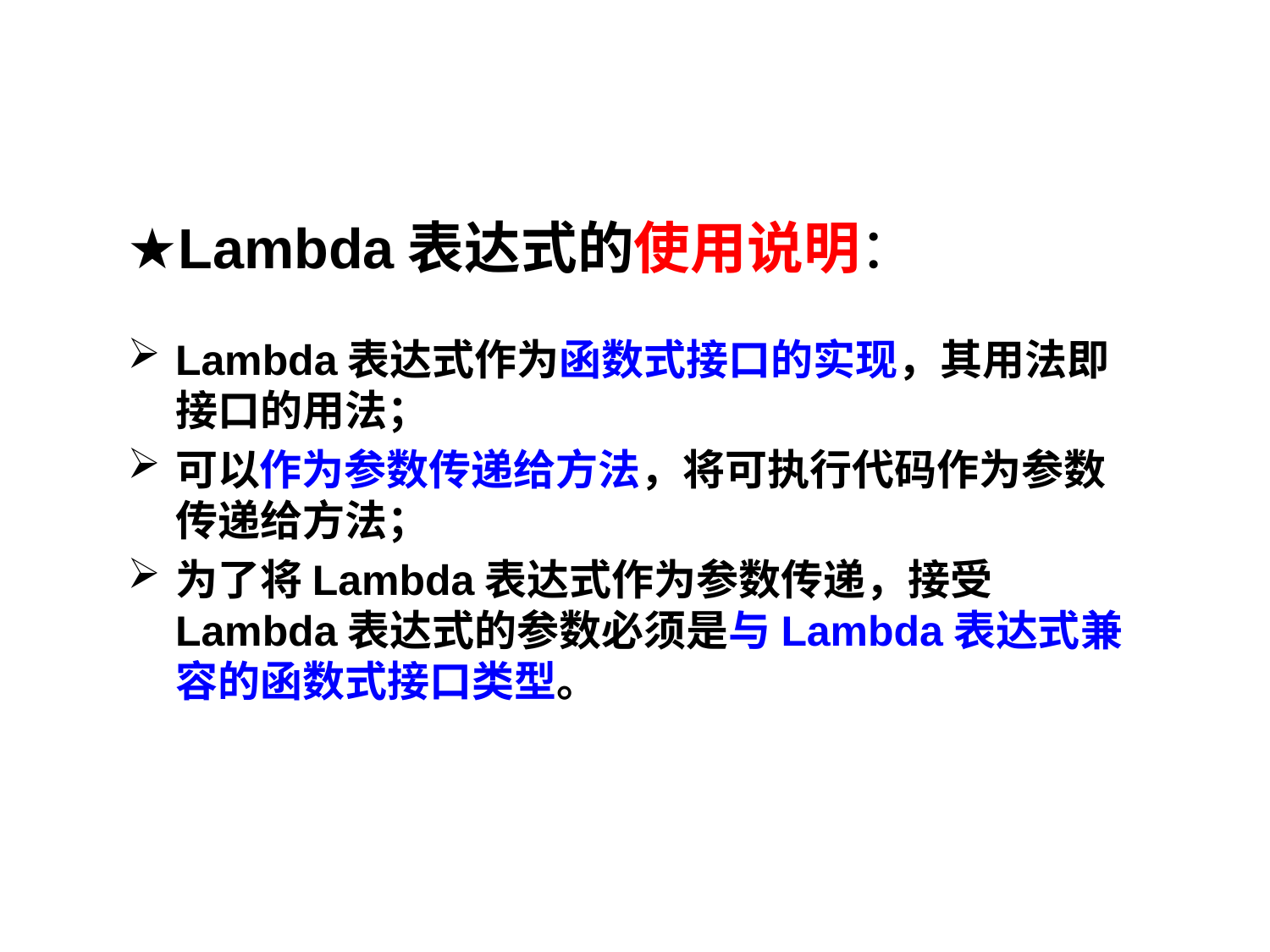

★Lambda表达式的使用说明：

Lambda表达式作为函数式接口的实现，其用法即接口的用法；
可以作为参数传递给方法，将可执行代码作为参数传递给方法；
为了将Lambda表达式作为参数传递，接受Lambda表达式的参数必须是与Lambda表达式兼容的函数式接口类型。